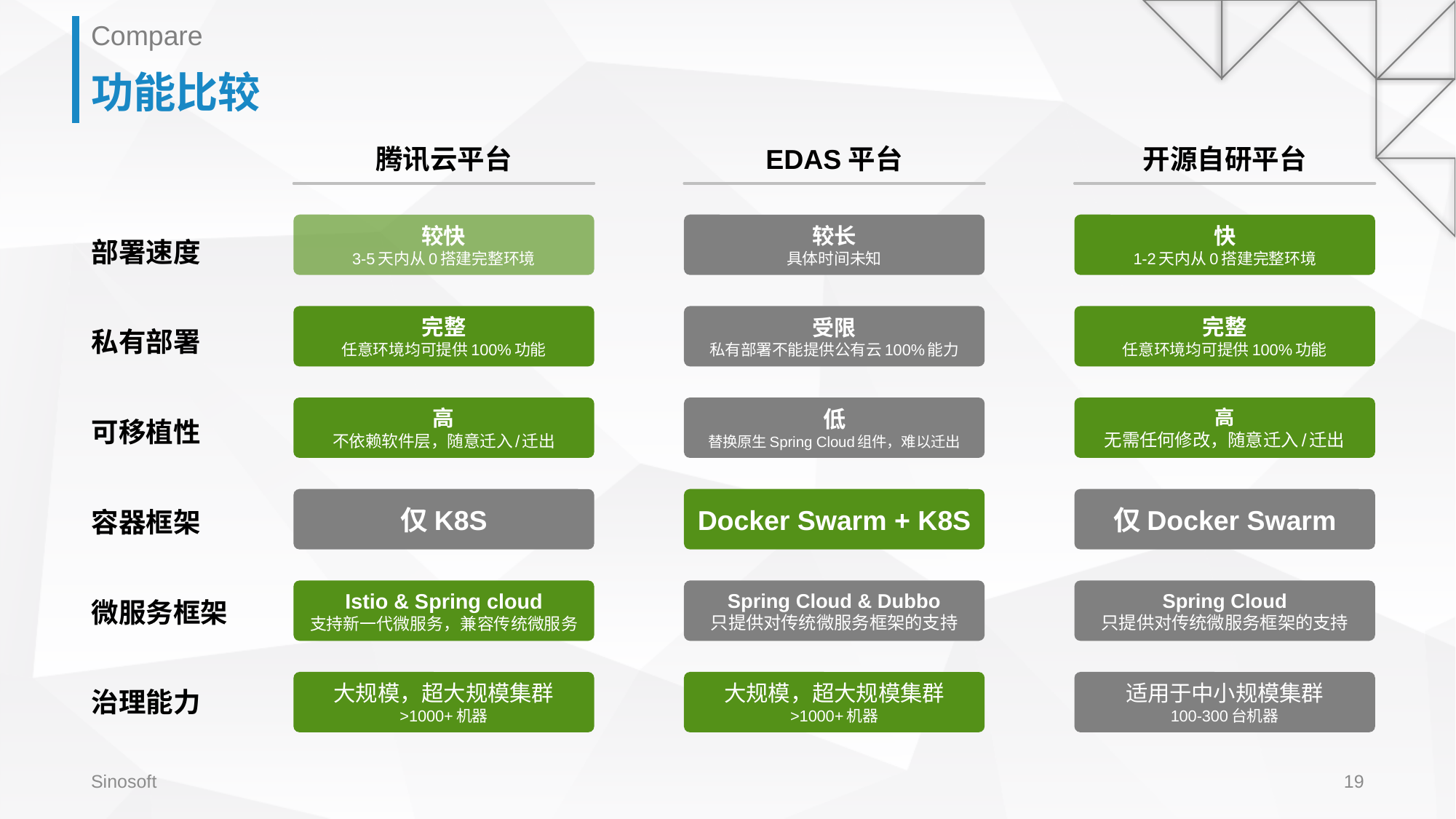

Compare
# 功能比较
腾讯云平台
EDAS平台
开源自研平台
较快
3-5天内从0搭建完整环境
较长
具体时间未知
快
1-2天内从0搭建完整环境
部署速度
完整
任意环境均可提供100%功能
受限
私有部署不能提供公有云100%能力
完整
任意环境均可提供100%功能
私有部署
高
不依赖软件层，随意迁入/迁出
低
替换原生Spring Cloud组件，难以迁出
高
无需任何修改，随意迁入/迁出
可移植性
仅K8S
Docker Swarm + K8S
仅Docker Swarm
容器框架
Istio & Spring cloud
支持新一代微服务，兼容传统微服务
Spring Cloud & Dubbo
只提供对传统微服务框架的支持
Spring Cloud
只提供对传统微服务框架的支持
微服务框架
大规模，超大规模集群
>1000+机器
大规模，超大规模集群
>1000+机器
适用于中小规模集群
100-300台机器
治理能力
Sinosoft
19